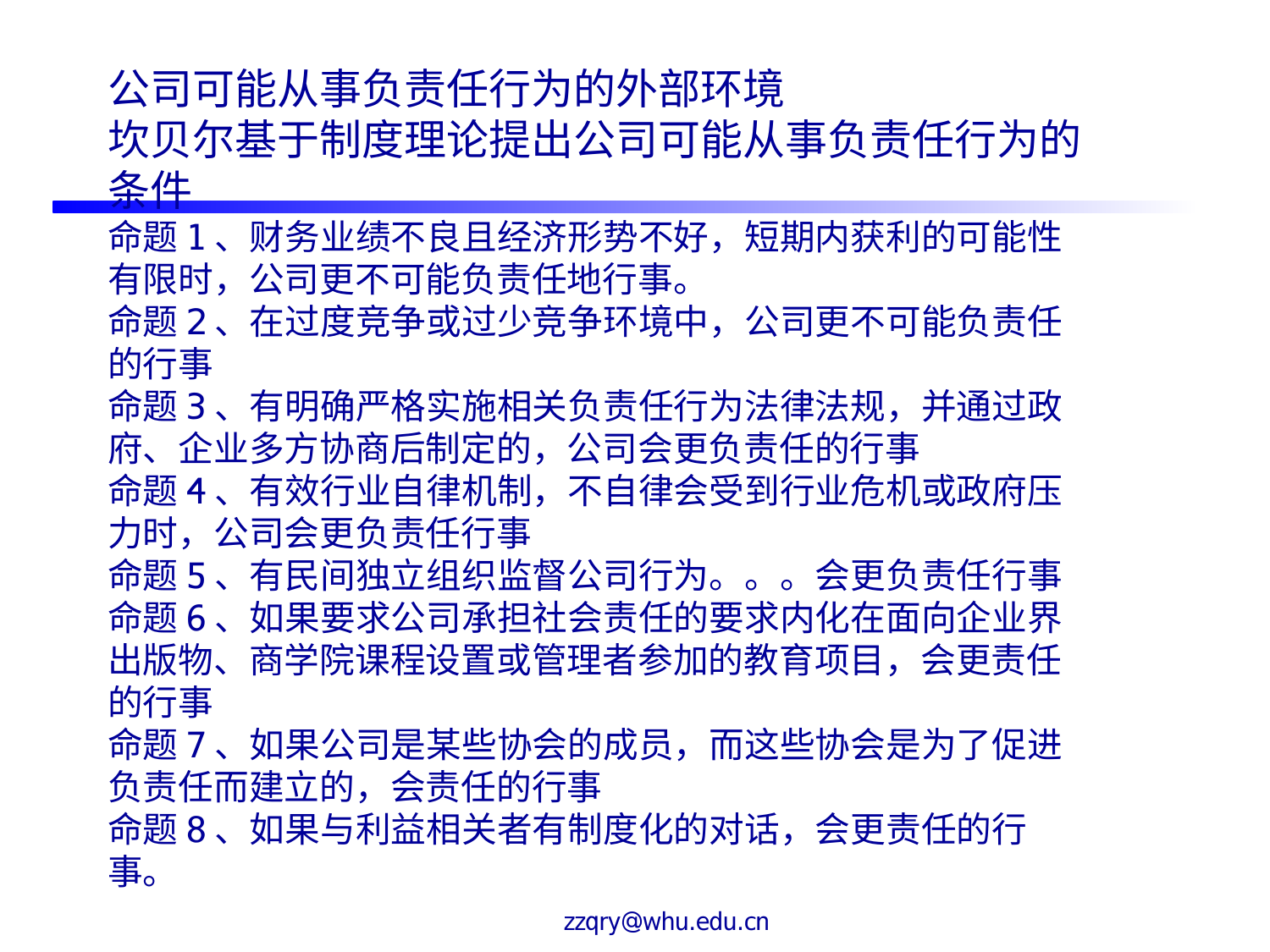

公司可能从事负责任行为的外部环境
坎贝尔基于制度理论提出公司可能从事负责任行为的条件
命题1、财务业绩不良且经济形势不好，短期内获利的可能性有限时，公司更不可能负责任地行事。
命题2、在过度竞争或过少竞争环境中，公司更不可能负责任的行事
命题3、有明确严格实施相关负责任行为法律法规，并通过政府、企业多方协商后制定的，公司会更负责任的行事
命题4、有效行业自律机制，不自律会受到行业危机或政府压力时，公司会更负责任行事
命题5、有民间独立组织监督公司行为。。。会更负责任行事
命题6、如果要求公司承担社会责任的要求内化在面向企业界出版物、商学院课程设置或管理者参加的教育项目，会更责任的行事
命题7、如果公司是某些协会的成员，而这些协会是为了促进负责任而建立的，会责任的行事
命题8、如果与利益相关者有制度化的对话，会更责任的行事。

zzqry@whu.edu.cn
11